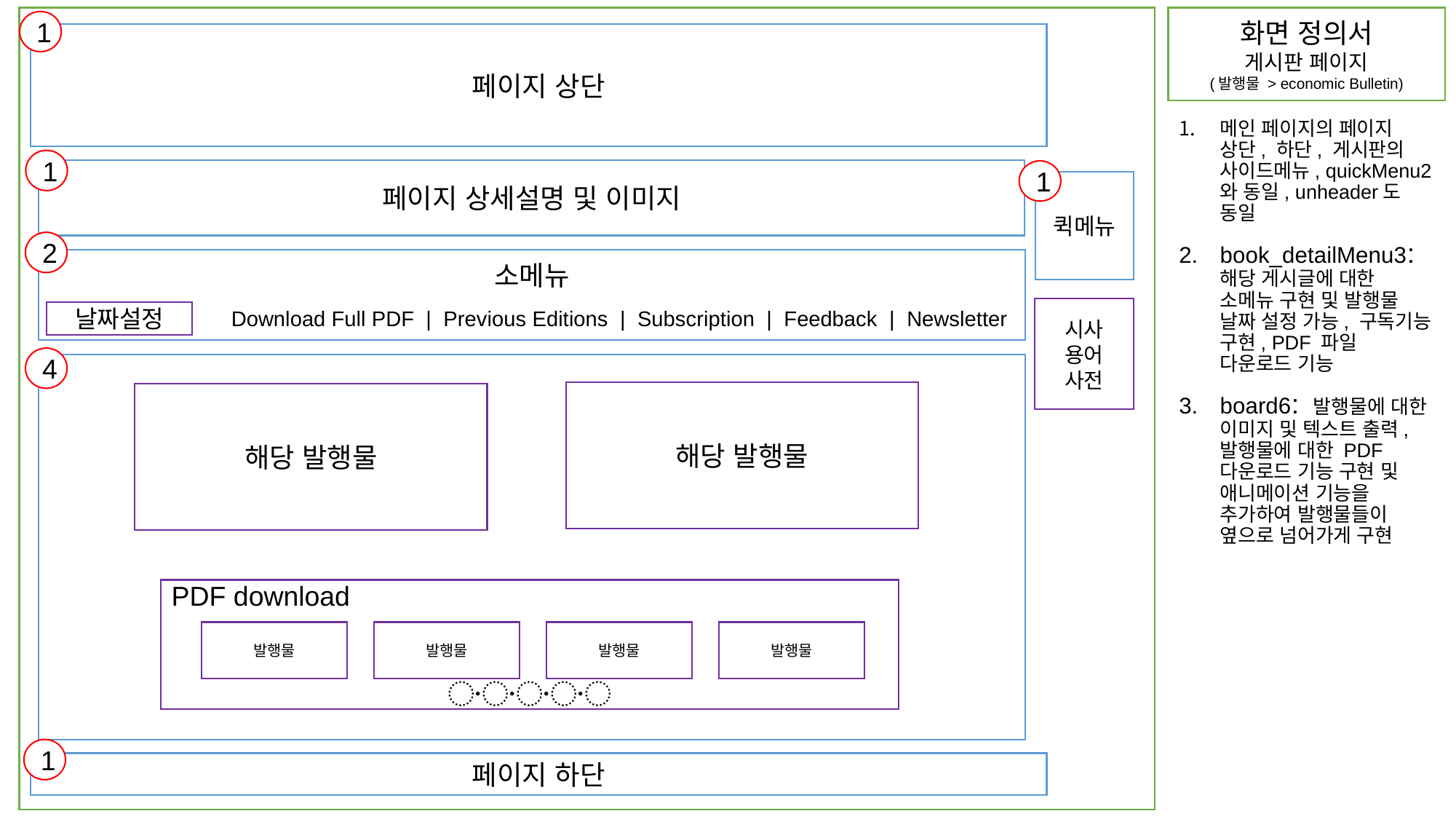

화면 정의서
게시판 페이지
(발행물 > economic Bulletin)
1
페이지 상단
메인 페이지의 페이지 상단, 하단, 게시판의 사이드메뉴, quickMenu2와 동일, unheader도 동일
book_detailMenu3: 해당 게시글에 대한 소메뉴 구현 및 발행물 날짜 설정 가능, 구독기능 구현, PDF 파일 다운로드 기능
board6: 발행물에 대한 이미지 및 텍스트 출력, 발행물에 대한 PDF다운로드 기능 구현 및 애니메이션 기능을 추가하여 발행물들이 옆으로 넘어가게 구현

1
페이지 상세설명 및 이미지
1
퀵메뉴
2
소메뉴

Download Full PDF  |  Previous Editions  |  Subscription  |  Feedback  |  Newsletter
시사 용어 사전
날짜설정
4

해당 발행물
해당 발행물
PDF download

〮〮〮〮
발행물
발행물
발행물
발행물
1
페이지 하단